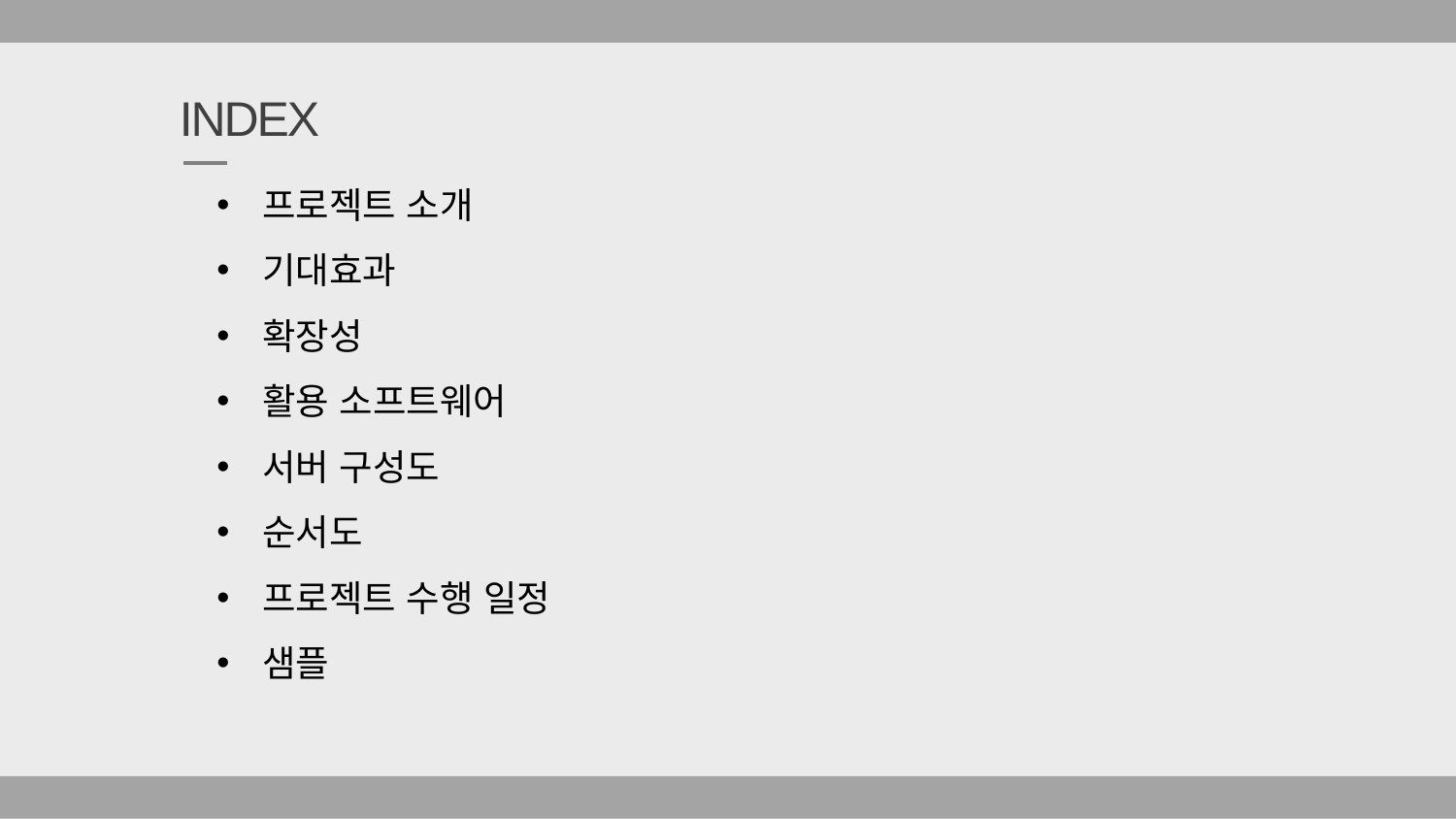

INDEX
프로젝트 소개
기대효과
확장성
활용 소프트웨어
서버 구성도
순서도
프로젝트 수행 일정
샘플